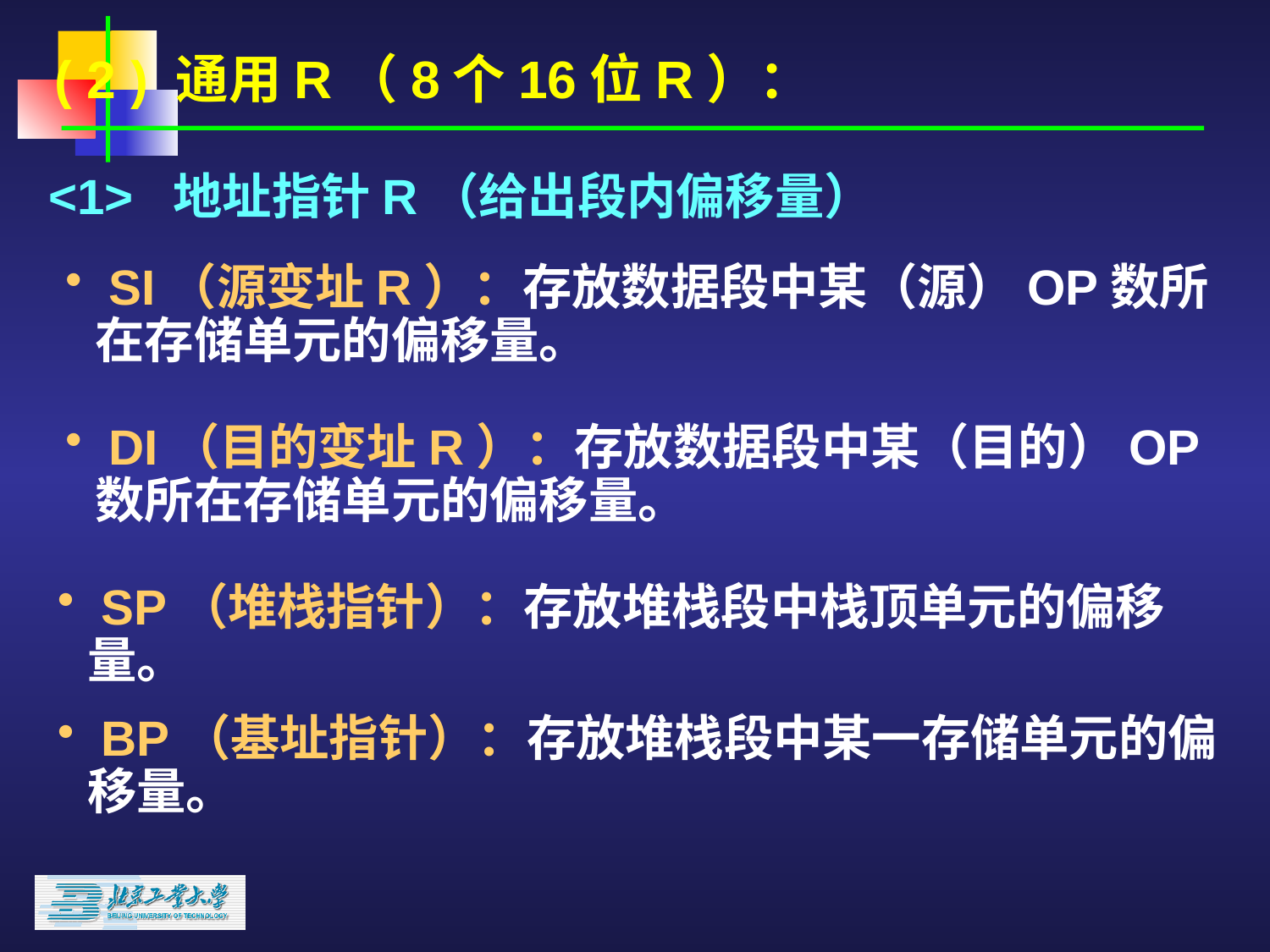

( 2 ) 通用R（8个16位R）：
   <1>  地址指针R（给出段内偏移量）
 SI（源变址R）：存放数据段中某（源）OP数所在存储单元的偏移量。
 DI（目的变址R）：存放数据段中某（目的）OP数所在存储单元的偏移量。
 SP（堆栈指针）：存放堆栈段中栈顶单元的偏移量。
 BP（基址指针）：存放堆栈段中某一存储单元的偏移量。